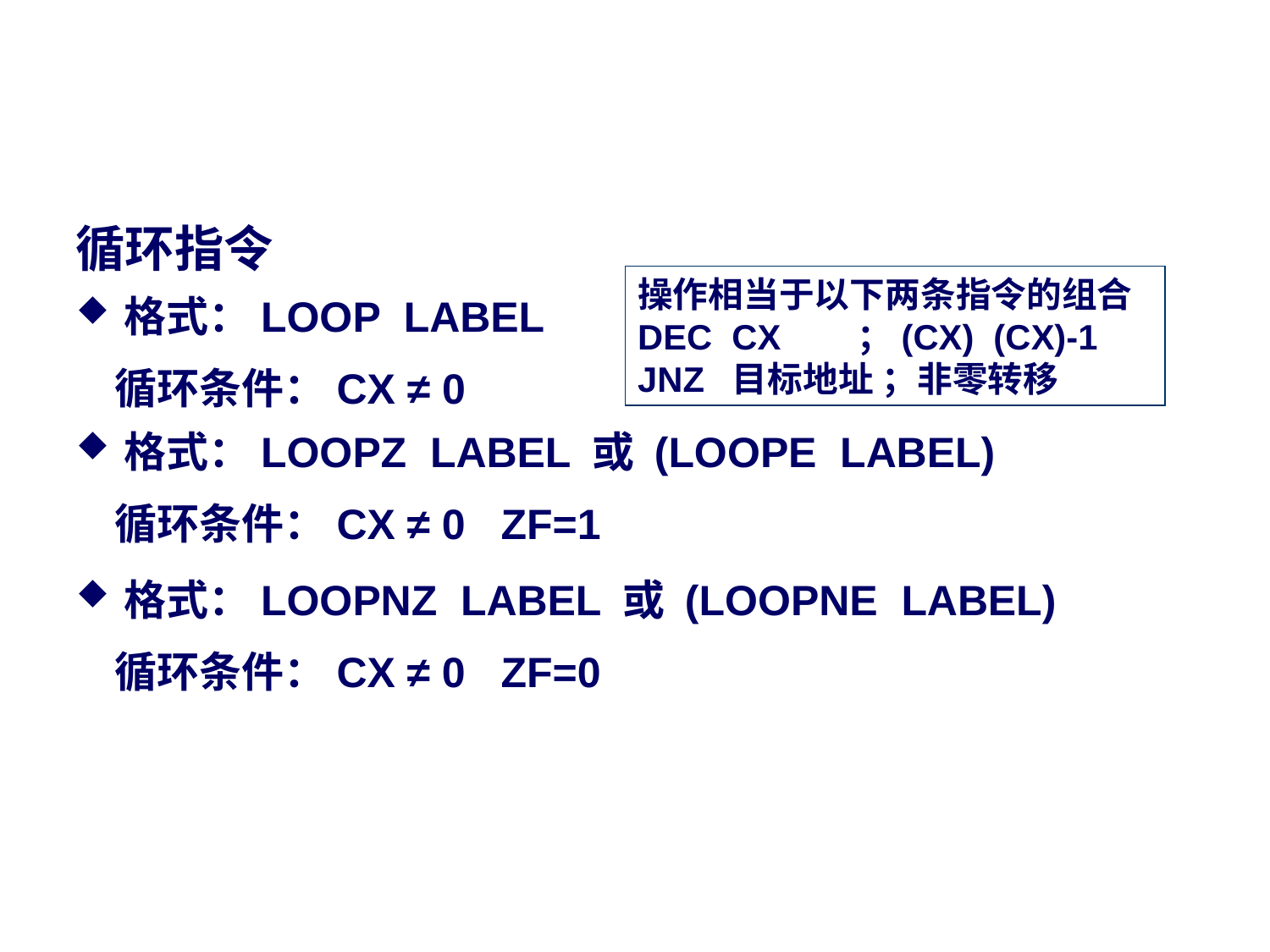

#
循环指令
格式：LOOP  LABEL
   循环条件：CX ≠ 0
格式：LOOPZ  LABEL 或 (LOOPE  LABEL)
   循环条件：CX ≠ 0   ZF=1
格式：LOOPNZ  LABEL 或 (LOOPNE  LABEL)
   循环条件：CX ≠ 0   ZF=0
操作相当于以下两条指令的组合
DEC  CX       ；(CX)  (CX)-1
JNZ  目标地址 ；非零转移